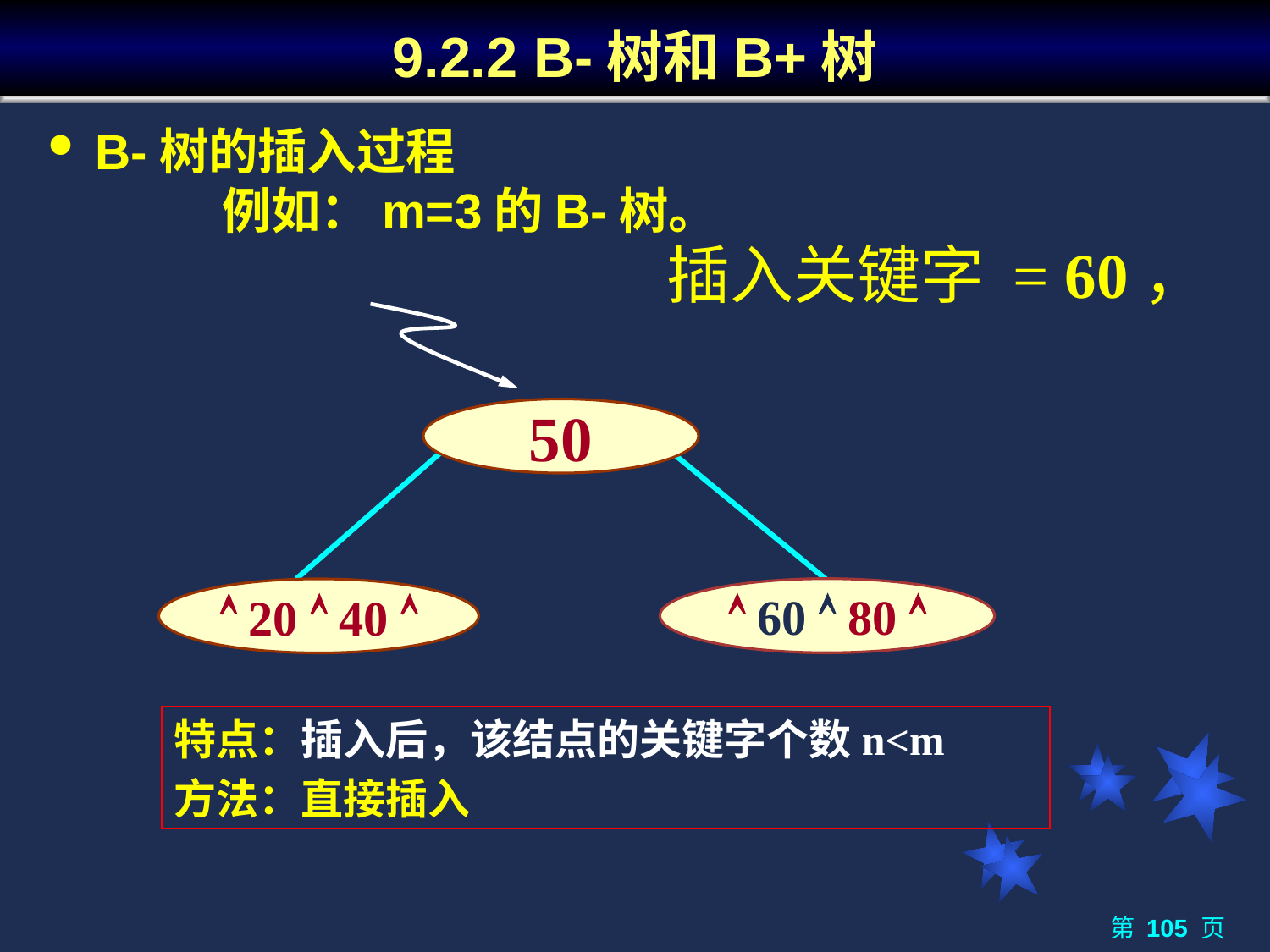

# 9.2.2 B-树和B+树
B-树的插入过程
		例如：m=3的B-树。
插入关键字 = 60，

50

∧ 60 ∧ 80 ∧
∧ 20 ∧ 40 ∧
∧ 80 ∧
特点：插入后，该结点的关键字个数n<m
方法：直接插入
第 105 页